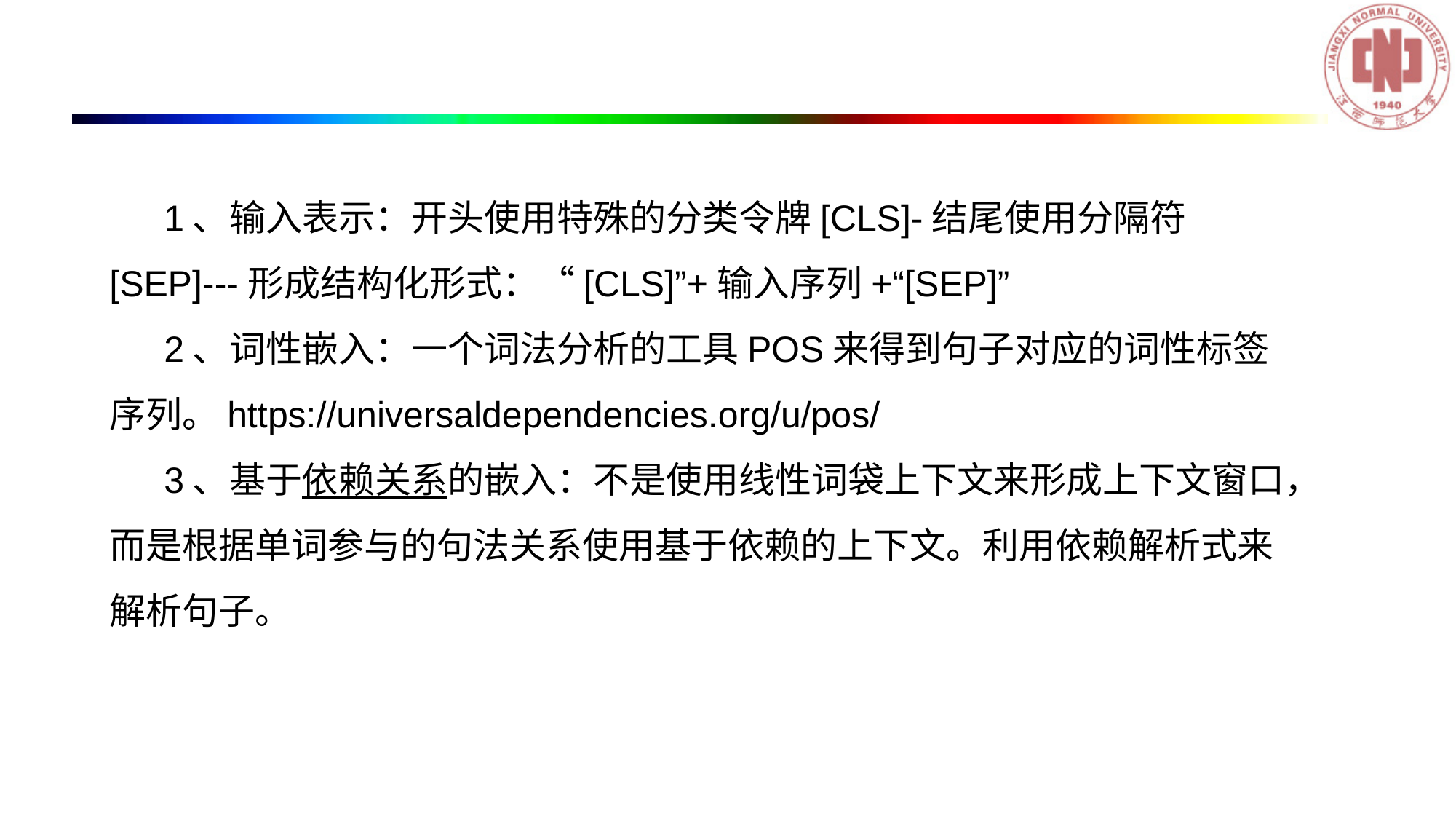

1、输入表示：开头使用特殊的分类令牌[CLS]-结尾使用分隔符[SEP]---形成结构化形式：“[CLS]”+输入序列+“[SEP]”
2、词性嵌入：一个词法分析的工具POS来得到句子对应的词性标签序列。https://universaldependencies.org/u/pos/
3、基于依赖关系的嵌入：不是使用线性词袋上下文来形成上下文窗口，而是根据单词参与的句法关系使用基于依赖的上下文。利用依赖解析式来解析句子。

10